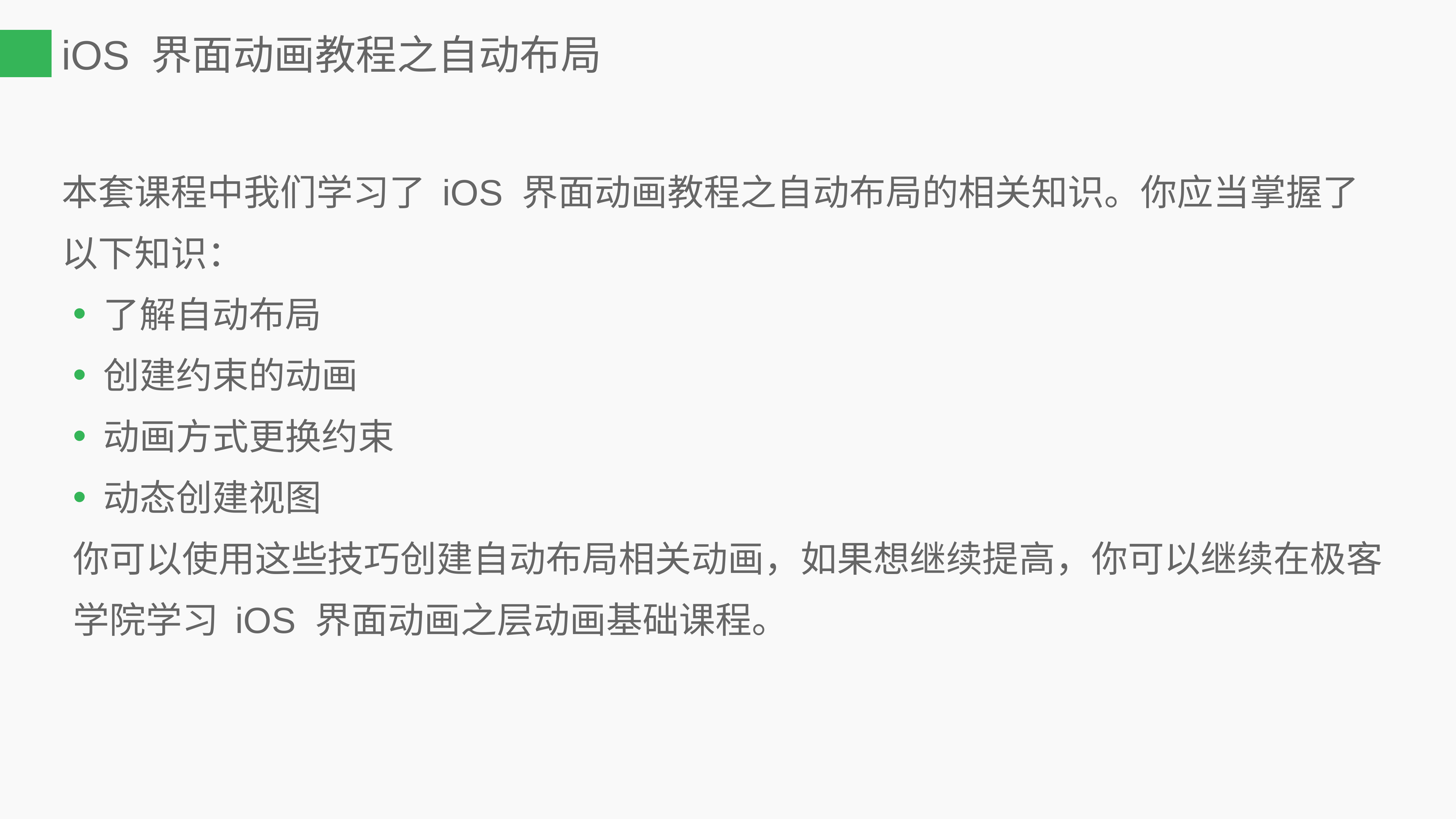

# iOS 界面动画教程之自动布局
本套课程中我们学习了 iOS 界面动画教程之自动布局的相关知识。你应当掌握了以下知识：
了解自动布局
创建约束的动画
动画方式更换约束
动态创建视图
你可以使用这些技巧创建自动布局相关动画，如果想继续提高，你可以继续在极客学院学习 iOS 界面动画之层动画基础课程。